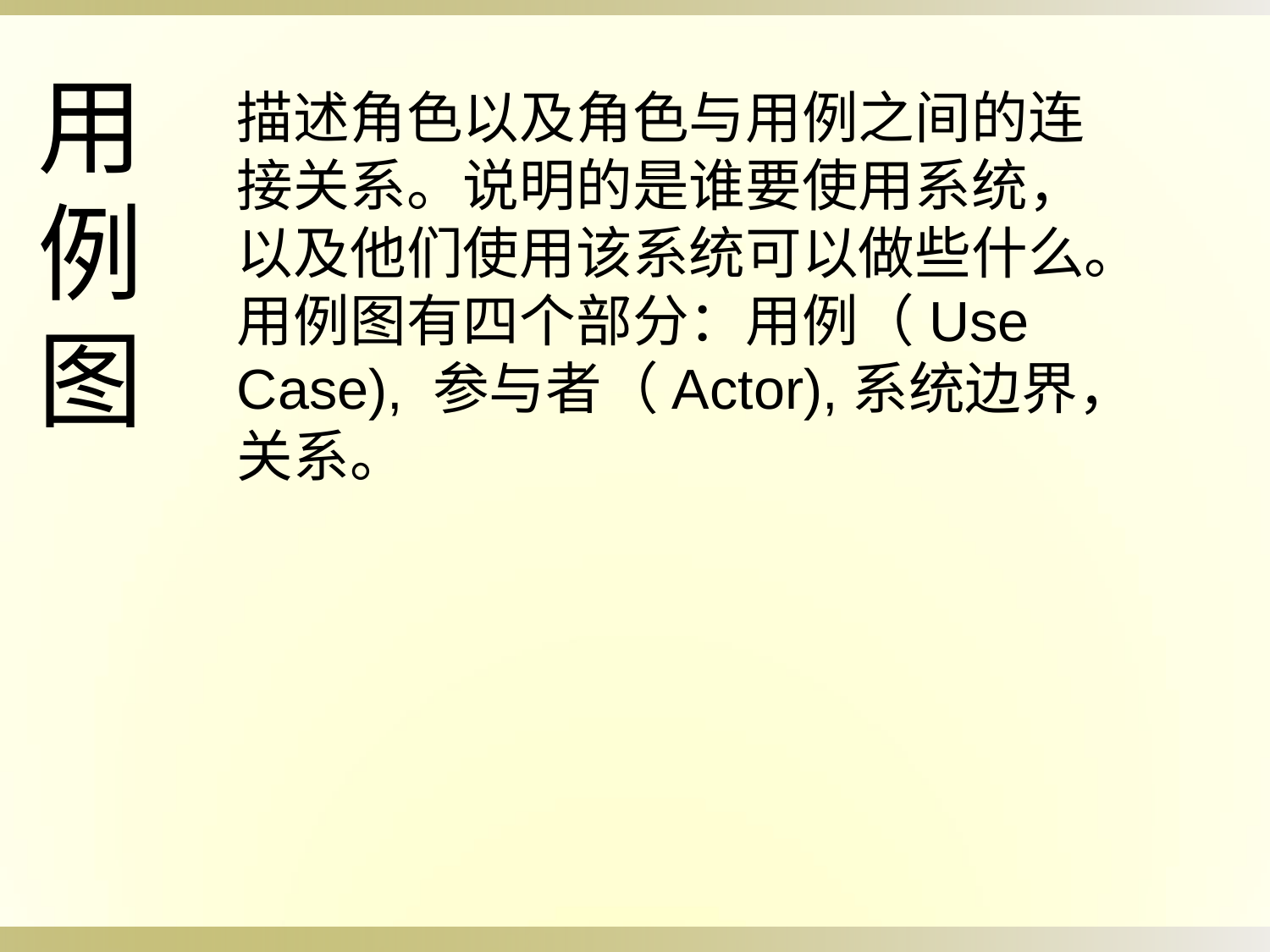

用例图
描述角色以及角色与用例之间的连接关系。说明的是谁要使用系统，以及他们使用该系统可以做些什么。用例图有四个部分：用例（Use Case), 参与者（Actor),系统边界，关系。